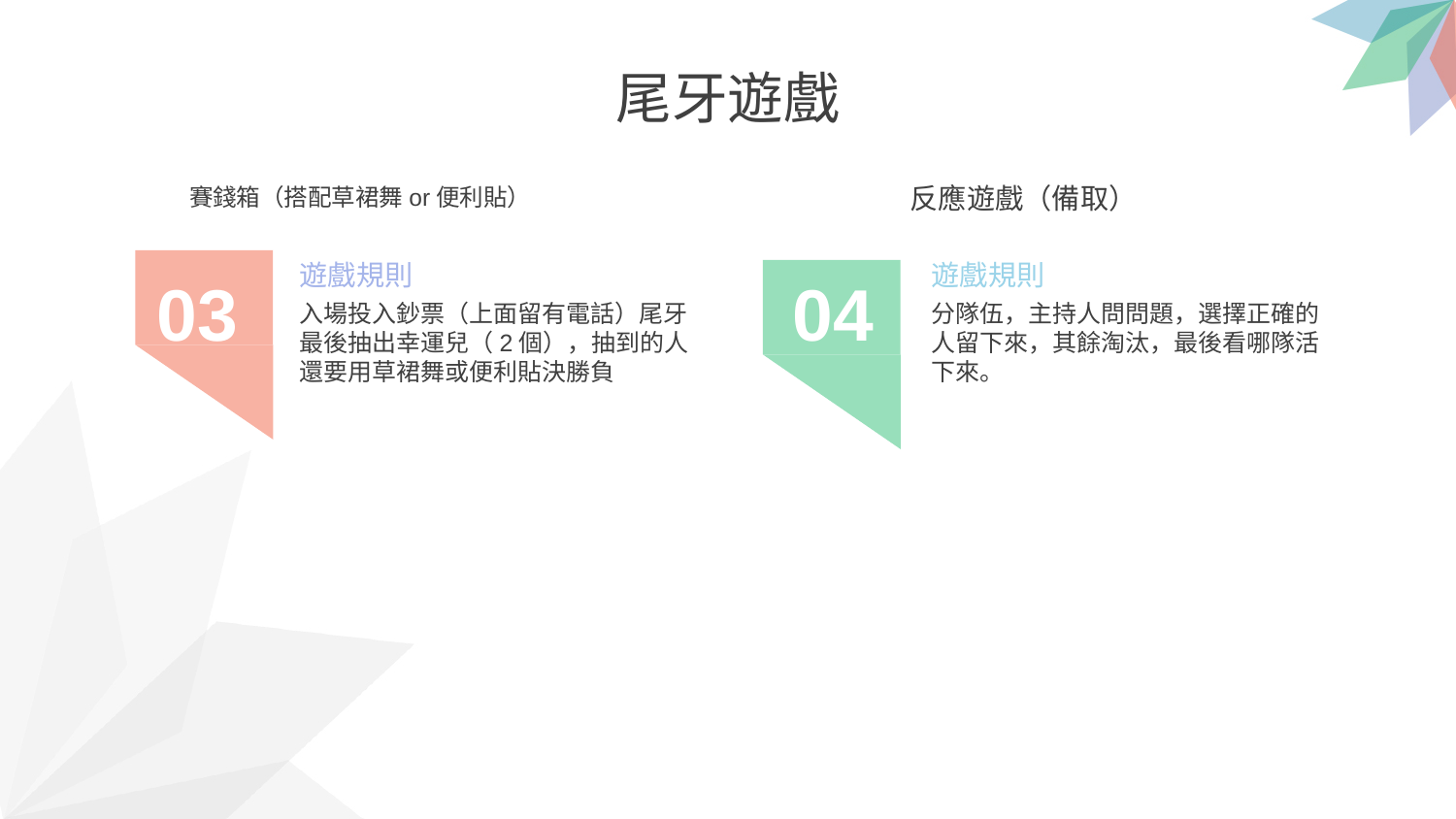

尾牙遊戲
反應遊戲（備取）
賽錢箱（搭配草裙舞or便利貼）
02
01
遊戲規則
分隊伍，主持人問問題，選擇正確的人留下來，其餘淘汰，最後看哪隊活下來。

遊戲規則
入場投入鈔票（上面留有電話）尾牙最後抽出幸運兒（2個），抽到的人還要用草裙舞或便利貼決勝負

03
04